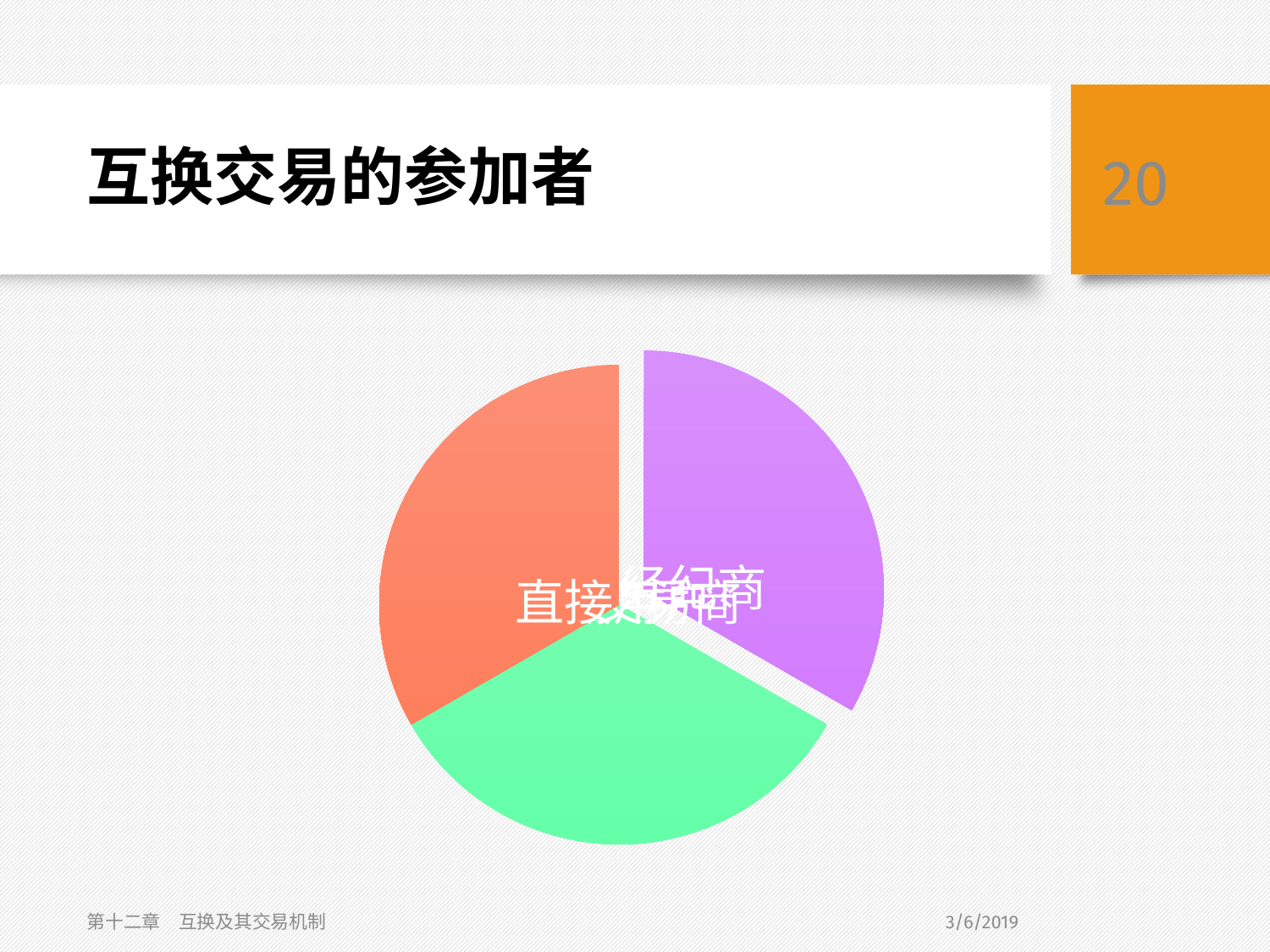

# 互换交易的参加者
20
互换经纪商
互换交易商
直接用户
3/6/2019
第十二章　互换及其交易机制